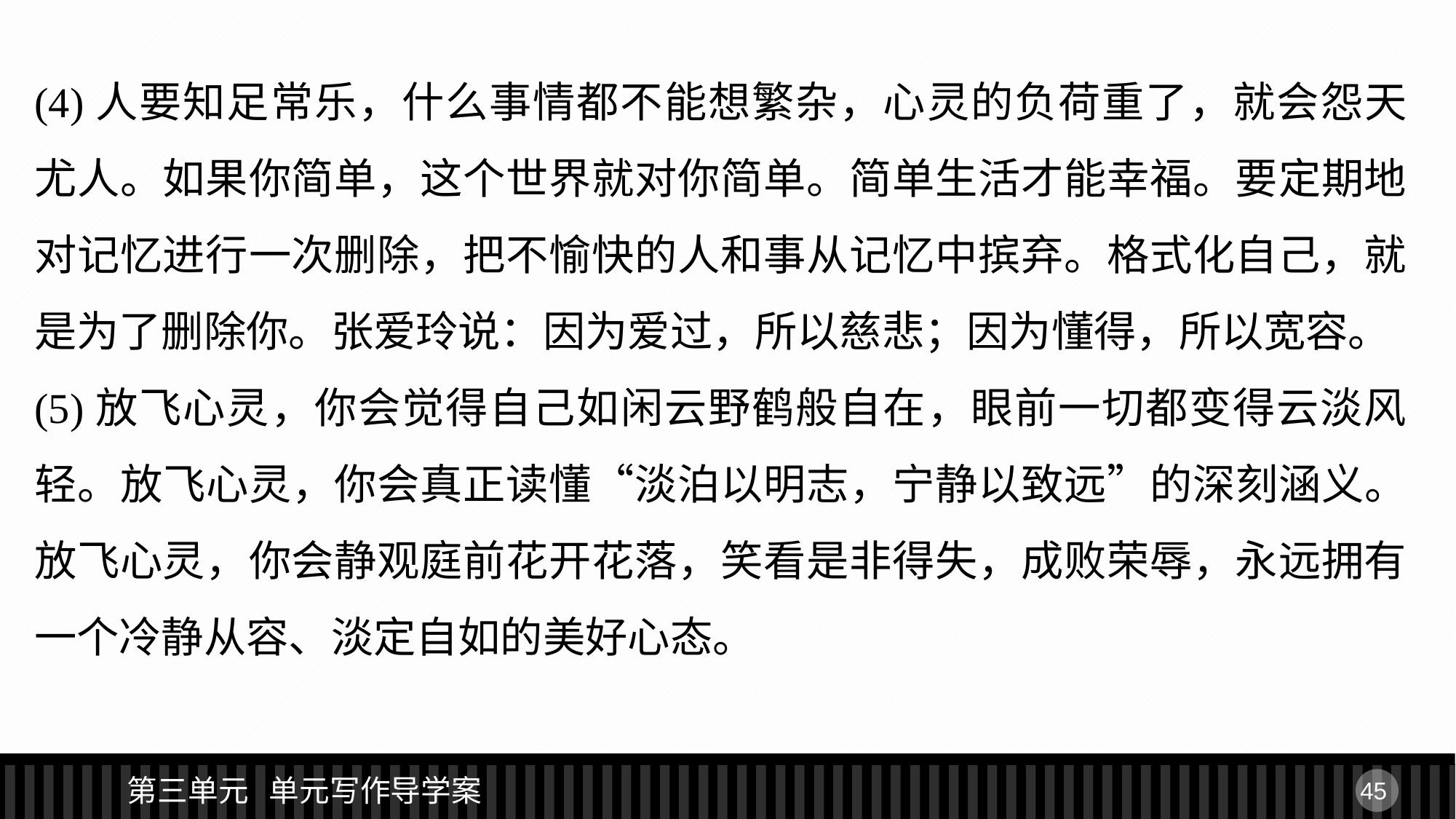

(4)人要知足常乐，什么事情都不能想繁杂，心灵的负荷重了，就会怨天尤人。如果你简单，这个世界就对你简单。简单生活才能幸福。要定期地对记忆进行一次删除，把不愉快的人和事从记忆中摈弃。格式化自己，就是为了删除你。张爱玲说：因为爱过，所以慈悲；因为懂得，所以宽容。
(5)放飞心灵，你会觉得自己如闲云野鹤般自在，眼前一切都变得云淡风轻。放飞心灵，你会真正读懂“淡泊以明志，宁静以致远”的深刻涵义。放飞心灵，你会静观庭前花开花落，笑看是非得失，成败荣辱，永远拥有一个冷静从容、淡定自如的美好心态。